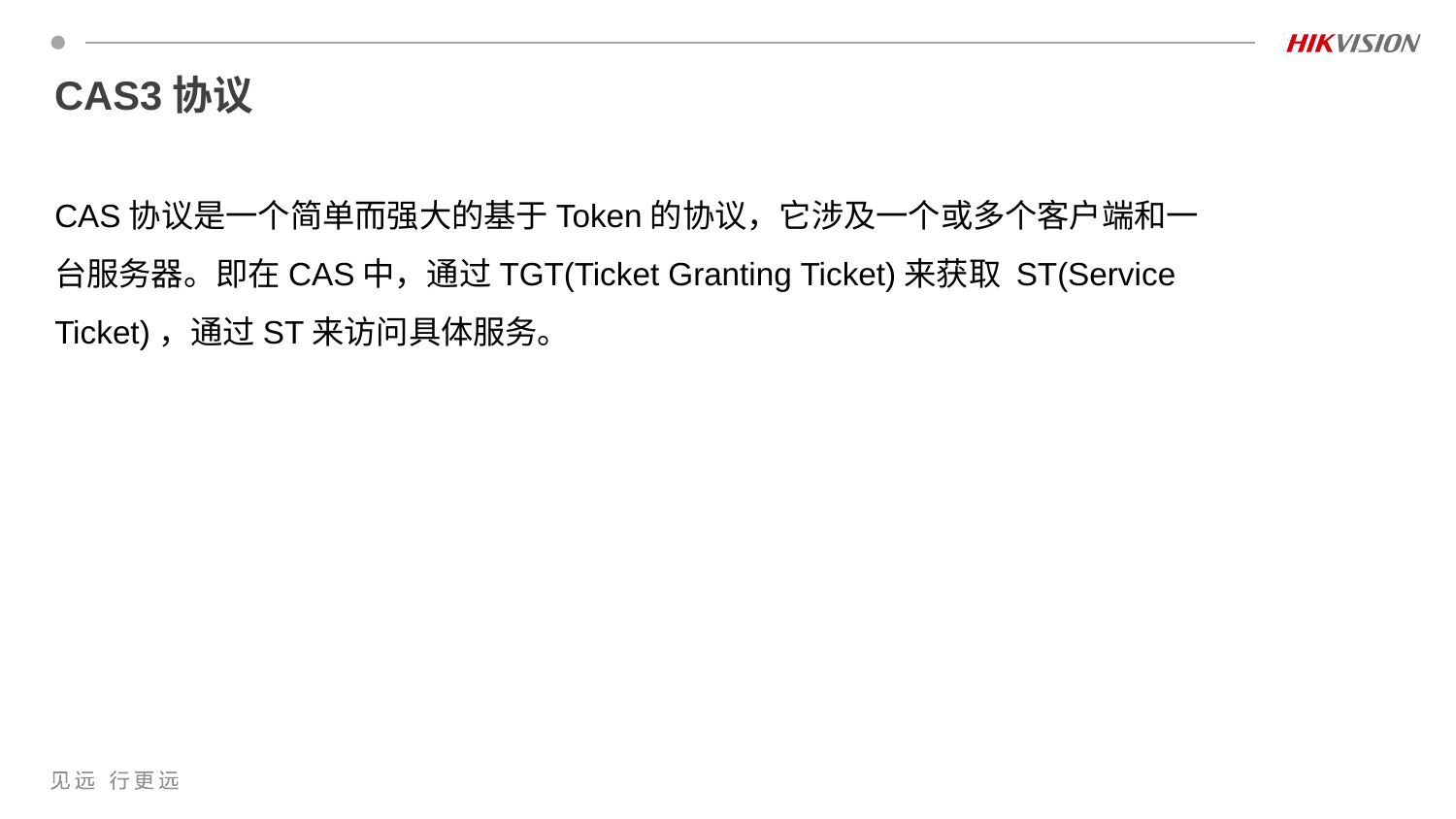

# CAS3协议
CAS协议是一个简单而强大的基于Token的协议，它涉及一个或多个客户端和一台服务器。即在CAS中，通过TGT(Ticket Granting Ticket)来获取 ST(Service Ticket)，通过ST来访问具体服务。